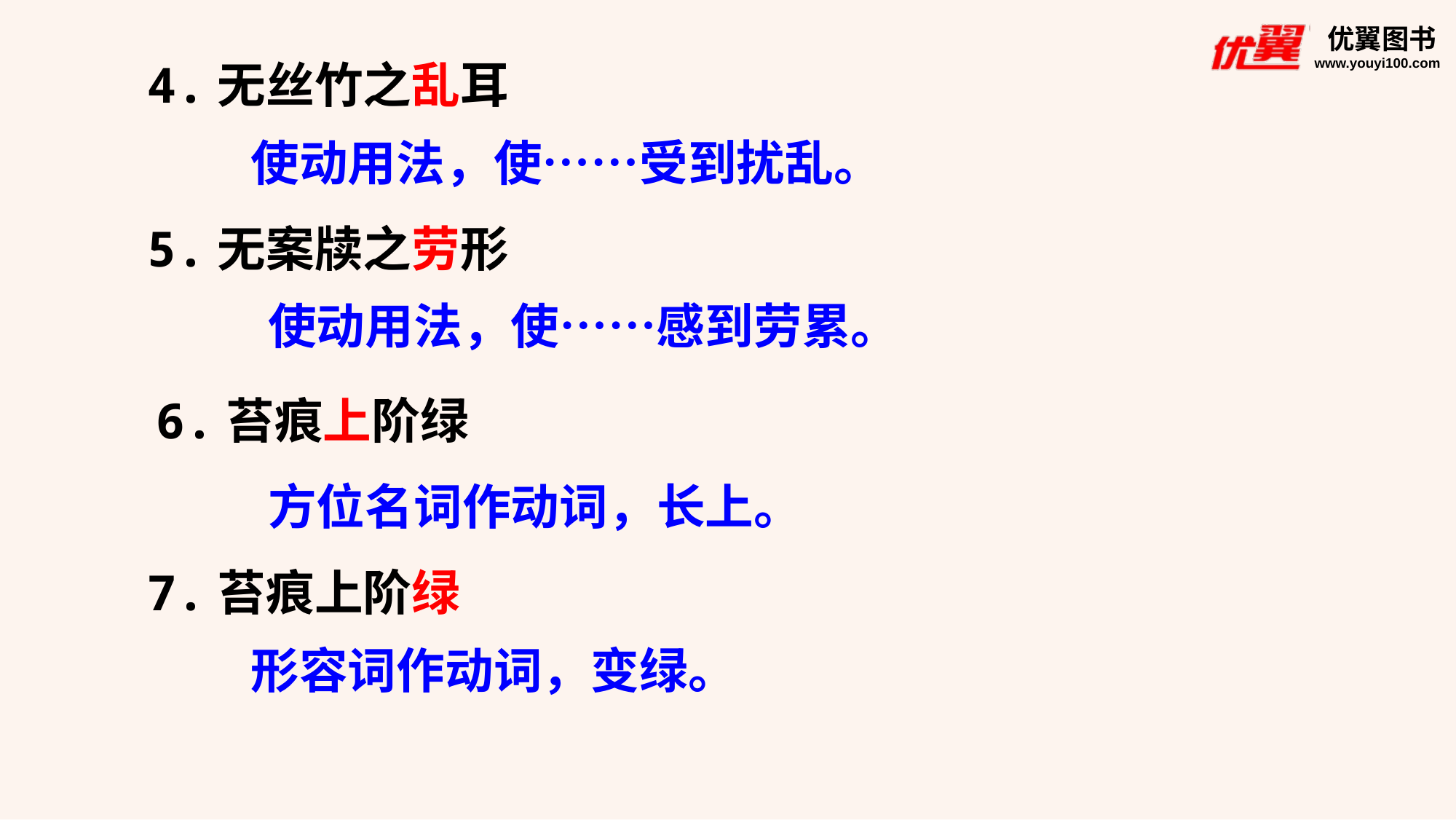

4.无丝竹之乱耳
使动用法，使……受到扰乱。
5.无案牍之劳形
使动用法，使……感到劳累。
6.苔痕上阶绿
方位名词作动词，长上。
7.苔痕上阶绿
形容词作动词，变绿。